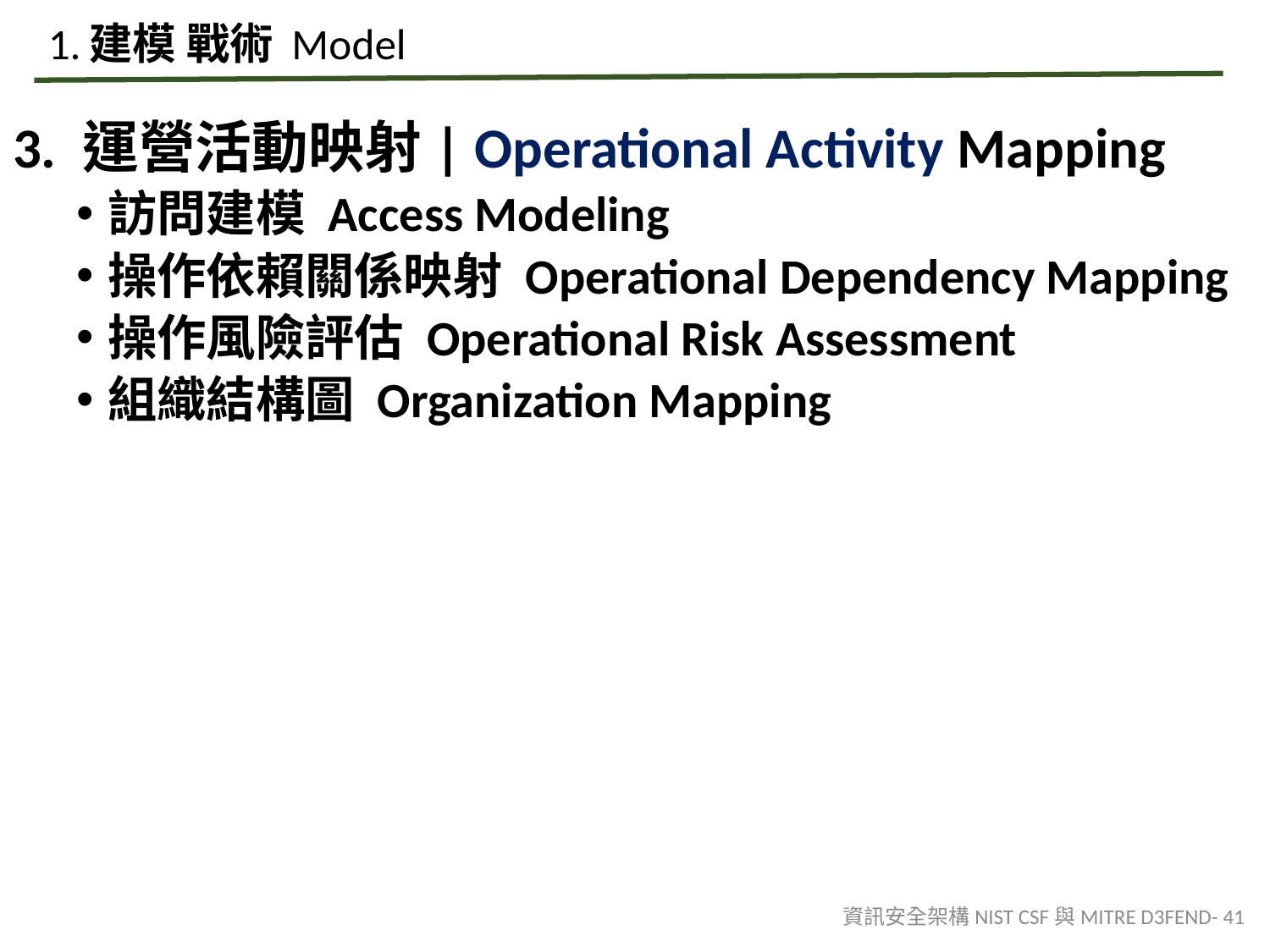

# 1.建模 戰術 Model
3. 運營活動映射| Operational Activity Mapping
訪問建模 Access Modeling
操作依賴關係映射 Operational Dependency Mapping
操作風險評估 Operational Risk Assessment
組織結構圖 Organization Mapping
資訊安全架構NIST CSF與MITRE D3FEND- 41